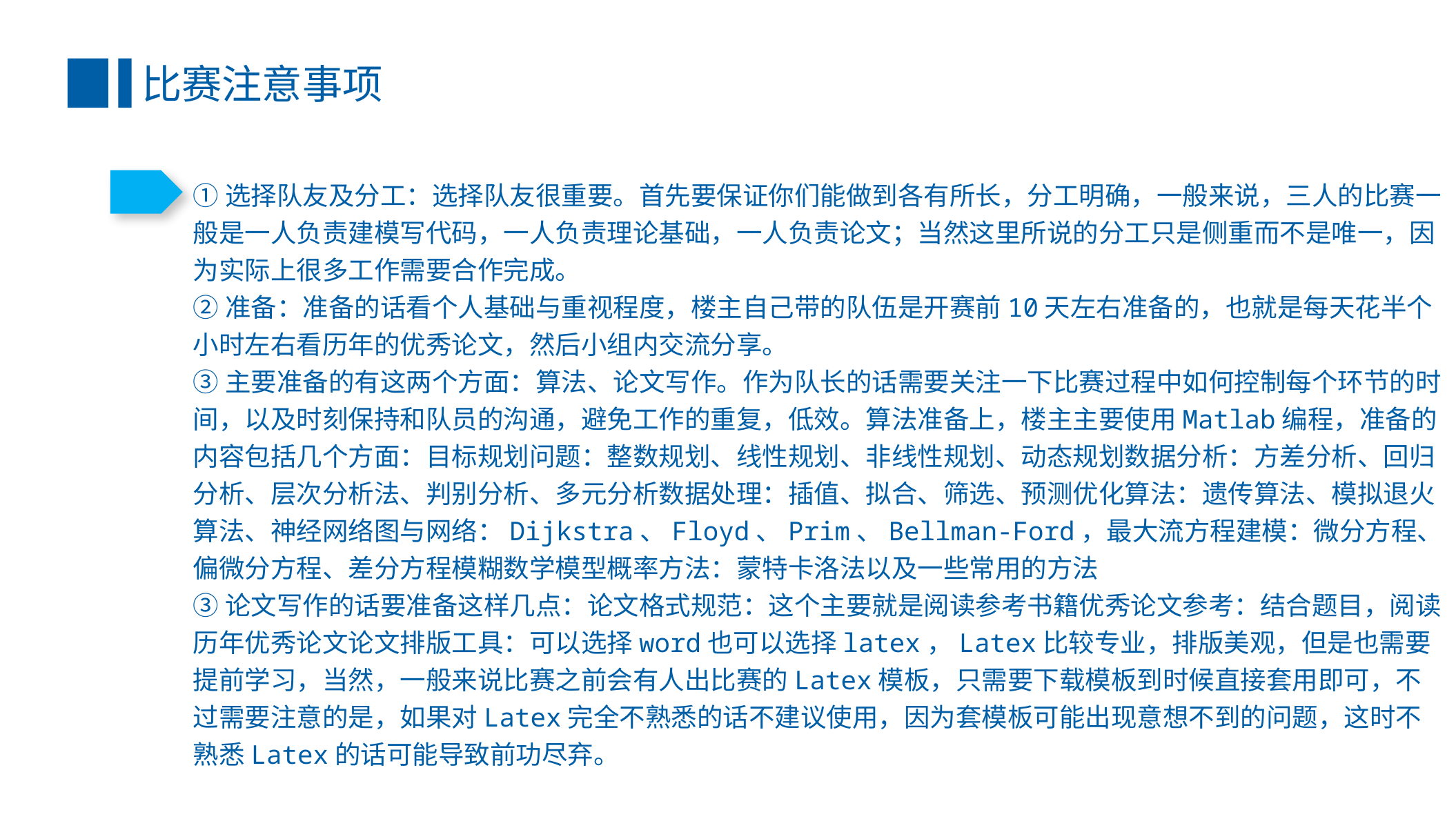

比赛注意事项

①选择队友及分工：选择队友很重要。首先要保证你们能做到各有所长，分工明确，一般来说，三人的比赛一般是一人负责建模写代码，一人负责理论基础，一人负责论文；当然这里所说的分工只是侧重而不是唯一，因为实际上很多工作需要合作完成。
②准备：准备的话看个人基础与重视程度，楼主自己带的队伍是开赛前10天左右准备的，也就是每天花半个小时左右看历年的优秀论文，然后小组内交流分享。
③主要准备的有这两个方面：算法、论文写作。作为队长的话需要关注一下比赛过程中如何控制每个环节的时间，以及时刻保持和队员的沟通，避免工作的重复，低效。算法准备上，楼主主要使用Matlab编程，准备的内容包括几个方面：目标规划问题：整数规划、线性规划、非线性规划、动态规划数据分析：方差分析、回归分析、层次分析法、判别分析、多元分析数据处理：插值、拟合、筛选、预测优化算法：遗传算法、模拟退火算法、神经网络图与网络：Dijkstra、Floyd、Prim、Bellman-Ford，最大流方程建模：微分方程、偏微分方程、差分方程模糊数学模型概率方法：蒙特卡洛法以及一些常用的方法
③论文写作的话要准备这样几点：论文格式规范：这个主要就是阅读参考书籍优秀论文参考：结合题目，阅读历年优秀论文论文排版工具：可以选择word也可以选择latex，Latex比较专业，排版美观，但是也需要提前学习，当然，一般来说比赛之前会有人出比赛的Latex模板，只需要下载模板到时候直接套用即可，不过需要注意的是，如果对Latex完全不熟悉的话不建议使用，因为套模板可能出现意想不到的问题，这时不熟悉Latex的话可能导致前功尽弃。